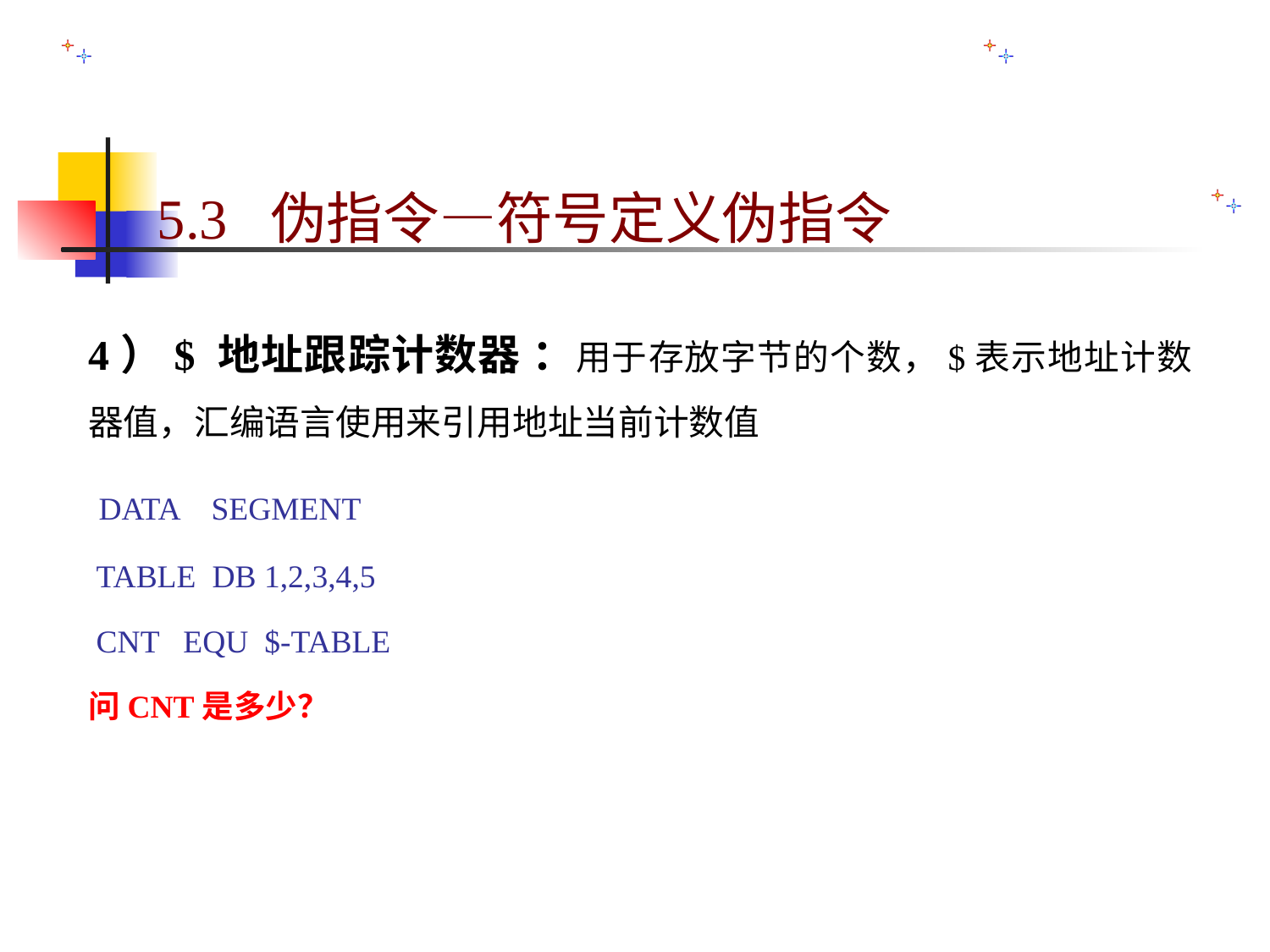

5.3  伪指令—符号定义伪指令
4）$ 地址跟踪计数器 ：用于存放字节的个数，$表示地址计数器值，汇编语言使用来引用地址当前计数值
 DATA    SEGMENT
 TABLE  DB 1,2,3,4,5
 CNT   EQU  $-TABLE
问CNT是多少？